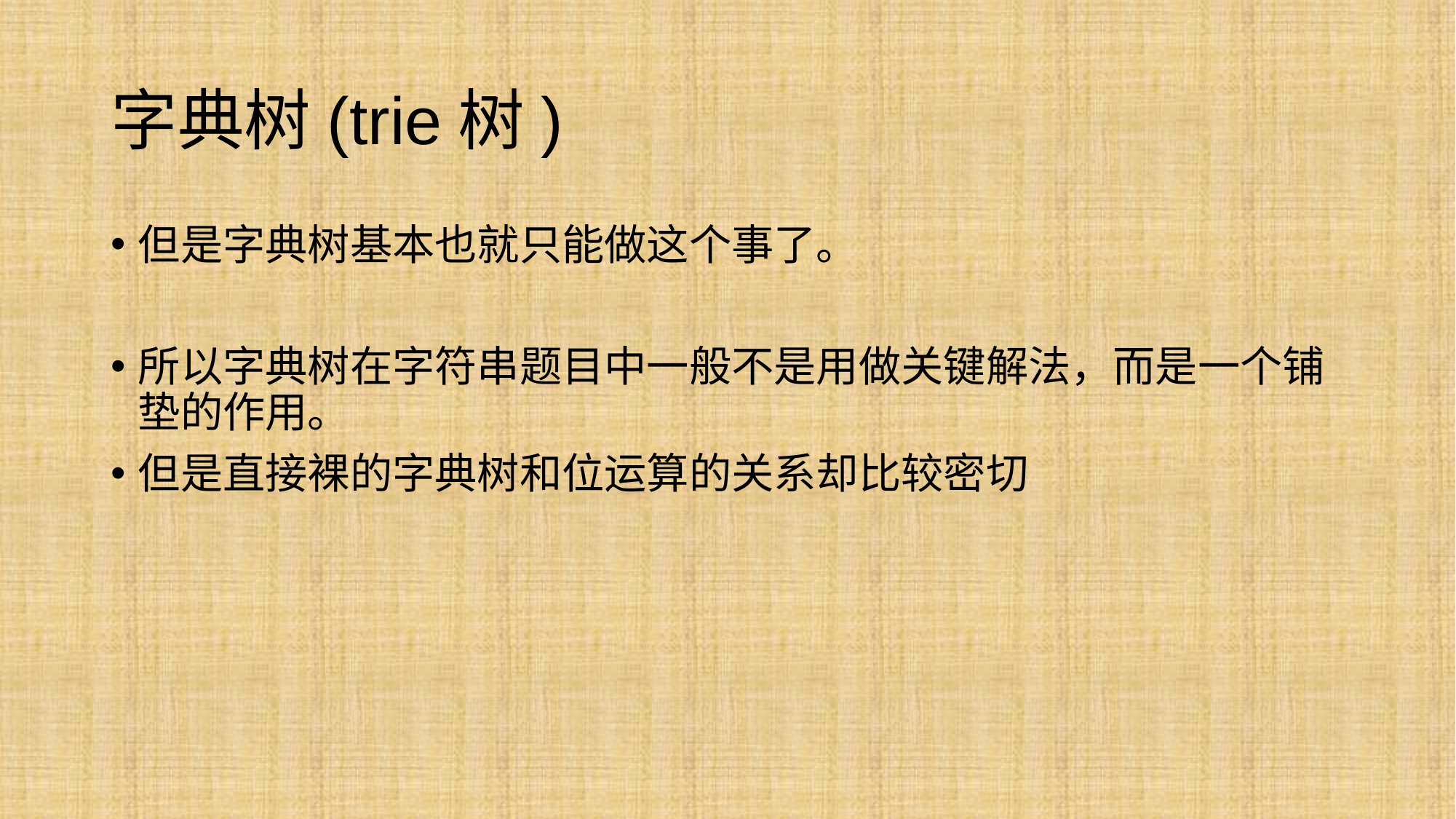

# 字典树(trie树)
但是字典树基本也就只能做这个事了。

所以字典树在字符串题目中一般不是用做关键解法，而是一个铺垫的作用。
但是直接裸的字典树和位运算的关系却比较密切